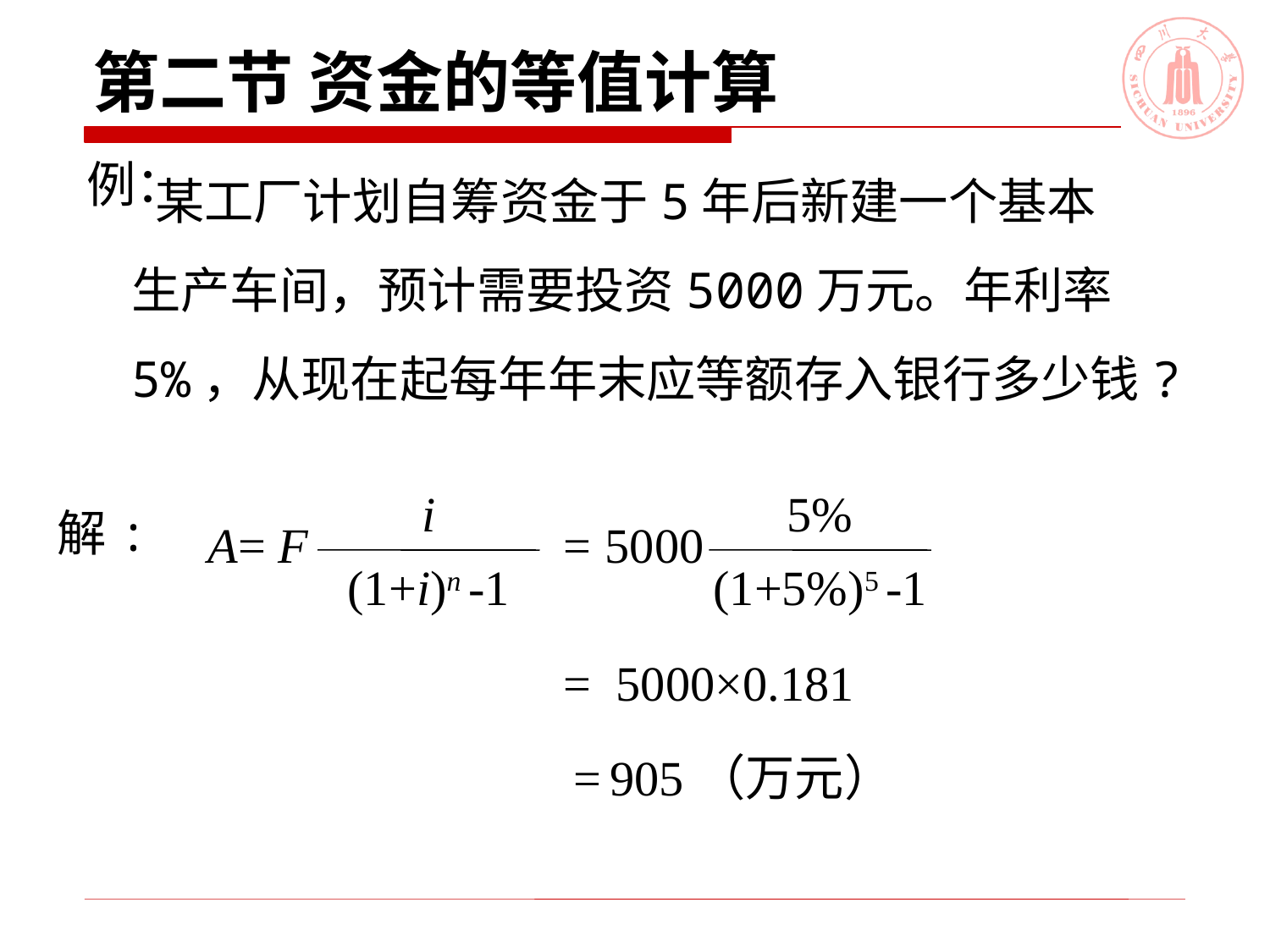

# 第二节 资金的等值计算
       某工厂计划自筹资金于5年后新建一个基本生产车间，预计需要投资5000万元。年利率5%，从现在起每年年末应等额存入银行多少钱?
例：
i
(1+i)n -1

 A= F
5%
(1+5%)5 -1

=
5000
=
5000×0.181
=
905（万元）
解: